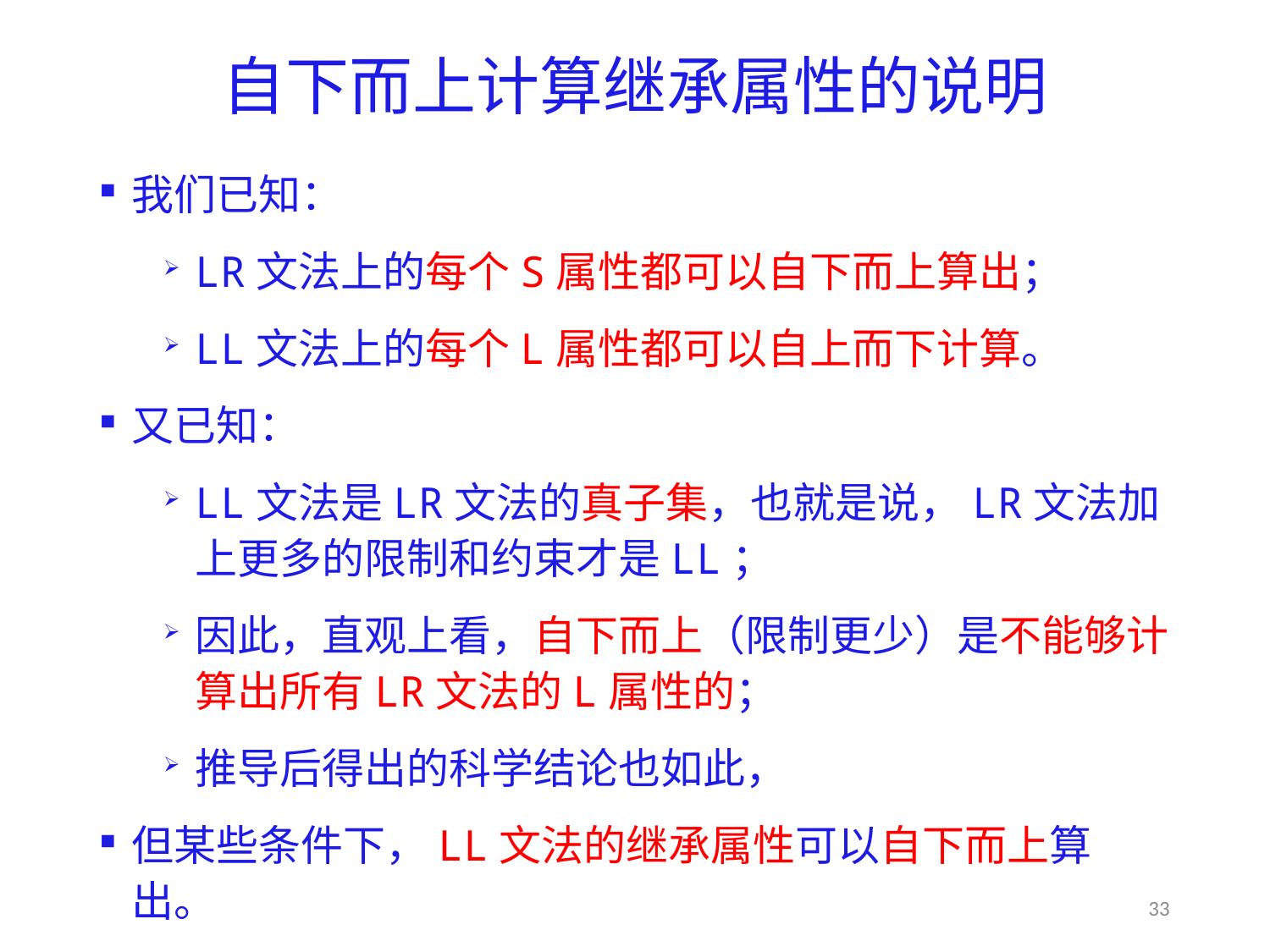

# 自下而上计算继承属性的说明
我们已知：
LR文法上的每个S属性都可以自下而上算出；
LL文法上的每个L属性都可以自上而下计算。
又已知：
LL文法是LR文法的真子集，也就是说，LR文法加上更多的限制和约束才是LL；
因此，直观上看，自下而上（限制更少）是不能够计算出所有LR文法的L属性的；
推导后得出的科学结论也如此，
但某些条件下，LL文法的继承属性可以自下而上算出。
33